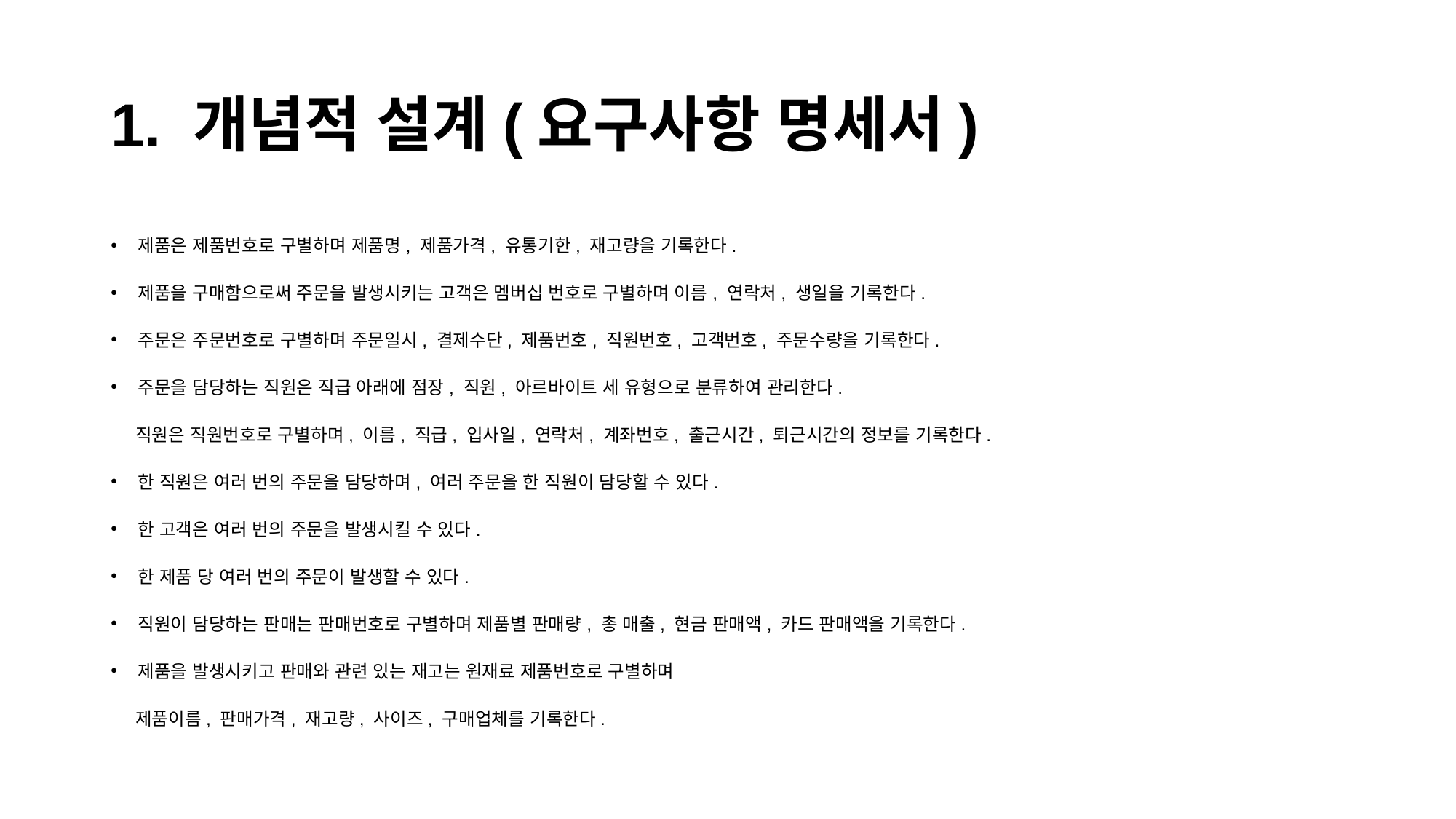

# 1. 개념적 설계(요구사항 명세서)
제품은 제품번호로 구별하며 제품명, 제품가격, 유통기한, 재고량을 기록한다.
제품을 구매함으로써 주문을 발생시키는 고객은 멤버십 번호로 구별하며 이름, 연락처, 생일을 기록한다.
주문은 주문번호로 구별하며 주문일시, 결제수단, 제품번호, 직원번호, 고객번호, 주문수량을 기록한다.
주문을 담당하는 직원은 직급 아래에 점장, 직원, 아르바이트 세 유형으로 분류하여 관리한다.
    직원은 직원번호로 구별하며, 이름, 직급, 입사일, 연락처, 계좌번호, 출근시간, 퇴근시간의 정보를 기록한다.
한 직원은 여러 번의 주문을 담당하며, 여러 주문을 한 직원이 담당할 수 있다.
한 고객은 여러 번의 주문을 발생시킬 수 있다.
한 제품 당 여러 번의 주문이 발생할 수 있다.
직원이 담당하는 판매는 판매번호로 구별하며 제품별 판매량, 총 매출, 현금 판매액, 카드 판매액을 기록한다.
제품을 발생시키고 판매와 관련 있는 재고는 원재료 제품번호로 구별하며
    제품이름, 판매가격, 재고량, 사이즈, 구매업체를 기록한다.